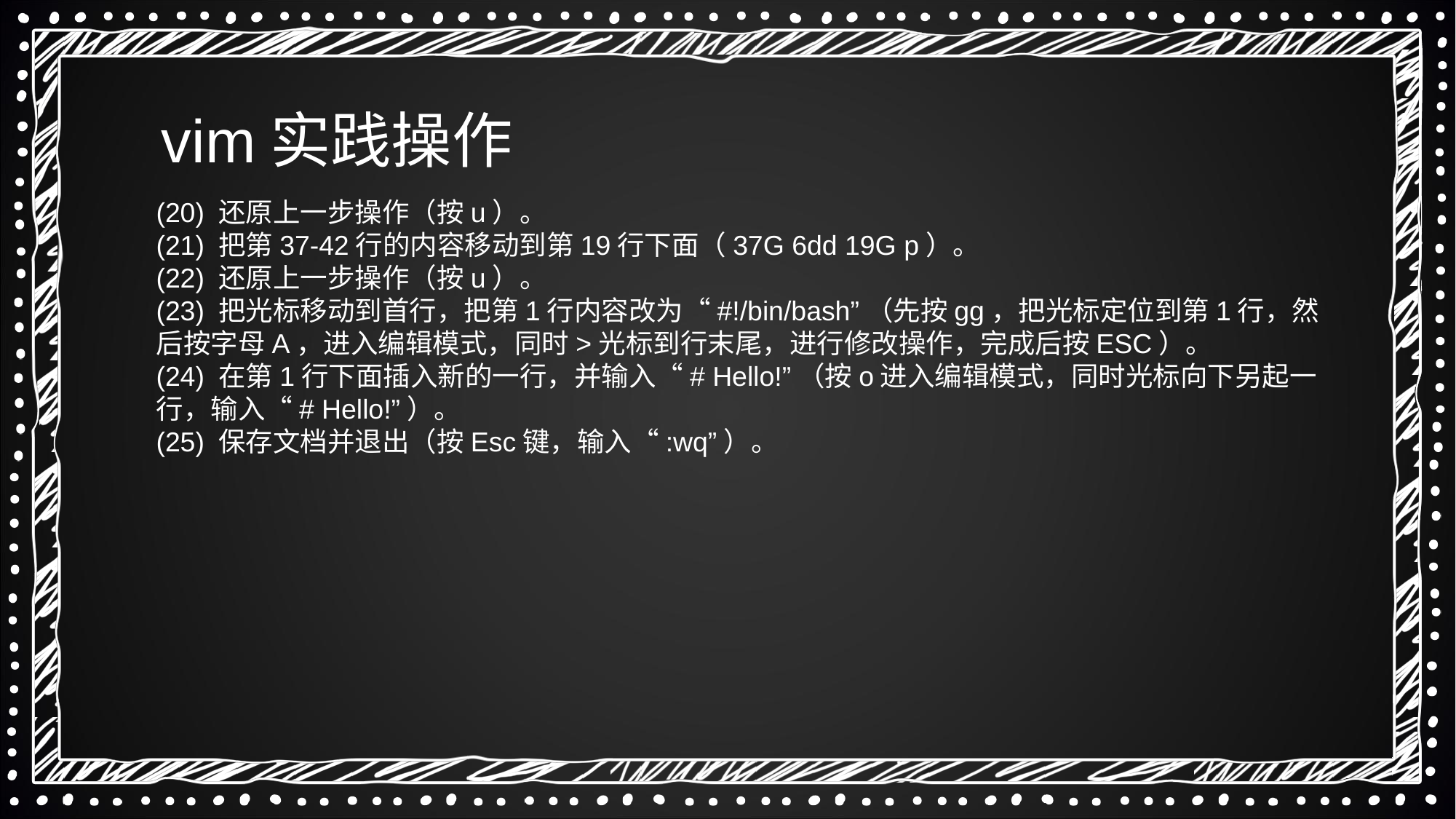

vim实践操作
(20) 还原上一步操作（按u）。
(21) 把第37-42行的内容移动到第19行下面（37G 6dd 19G p）。
(22) 还原上一步操作（按u）。
(23) 把光标移动到首行，把第1行内容改为“#!/bin/bash”（先按gg，把光标定位到第1行，然后按字母A，进入编辑模式，同时>光标到行末尾，进行修改操作，完成后按ESC）。
(24) 在第1行下面插入新的一行，并输入“# Hello!”（按o进入编辑模式，同时光标向下另起一行，输入“# Hello!”）。
(25) 保存文档并退出（按Esc键，输入“:wq”）。